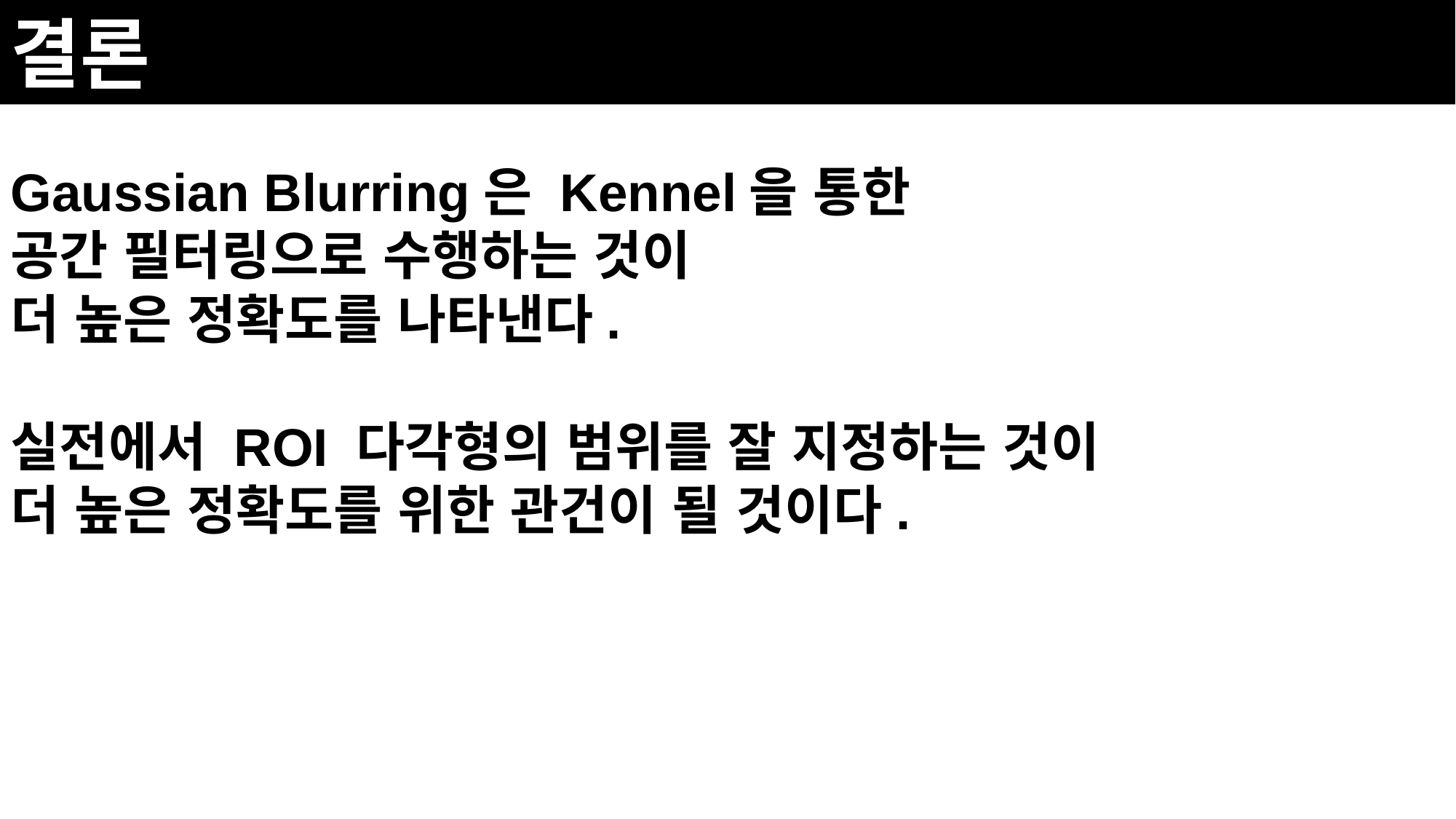

결론
Gaussian Blurring은 Kennel을 통한
공간 필터링으로 수행하는 것이
더 높은 정확도를 나타낸다.

실전에서 ROI 다각형의 범위를 잘 지정하는 것이
더 높은 정확도를 위한 관건이 될 것이다.